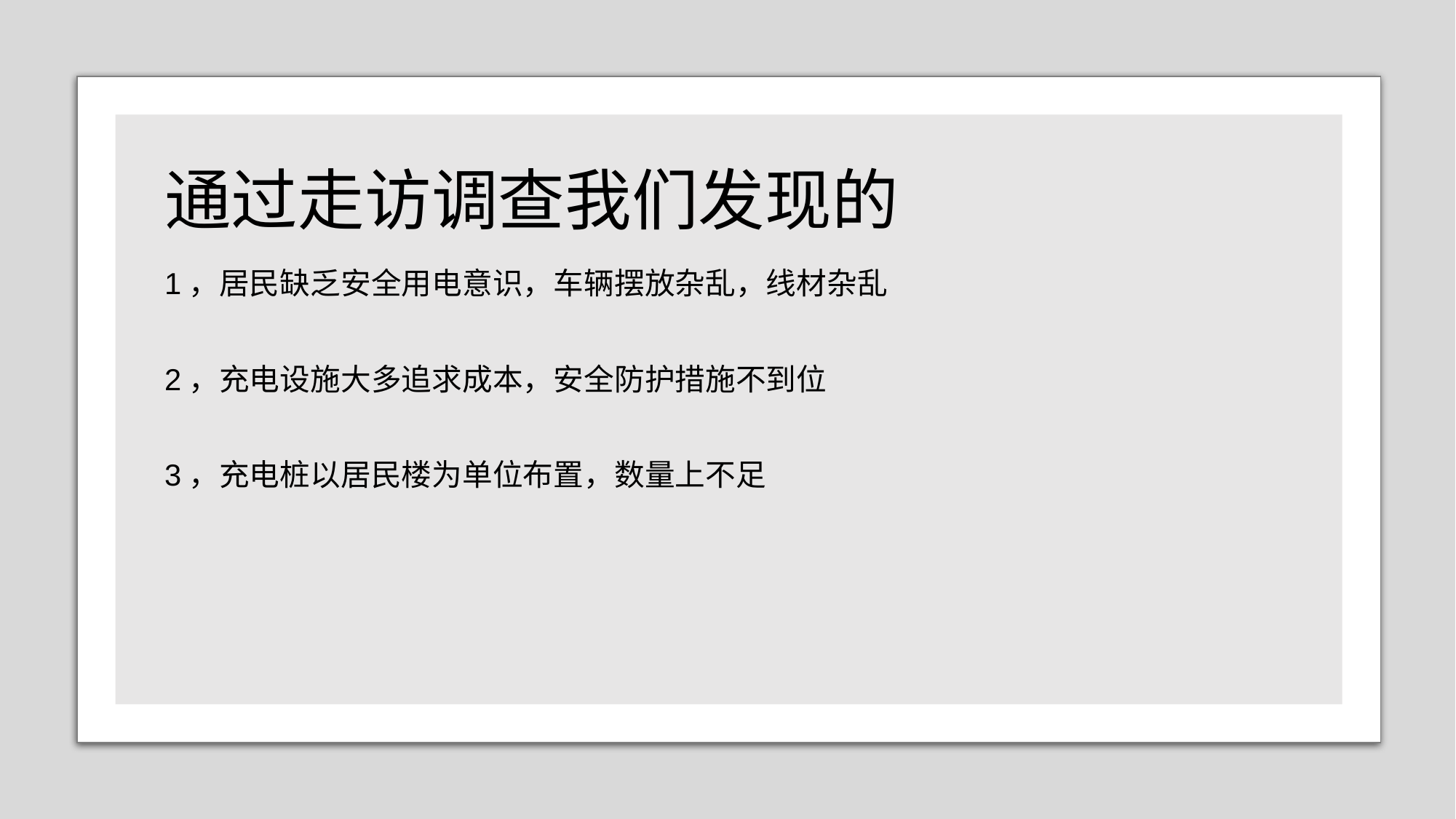

# 通过走访调查我们发现的
1，居民缺乏安全用电意识，车辆摆放杂乱，线材杂乱

2，充电设施大多追求成本，安全防护措施不到位

3，充电桩以居民楼为单位布置，数量上不足